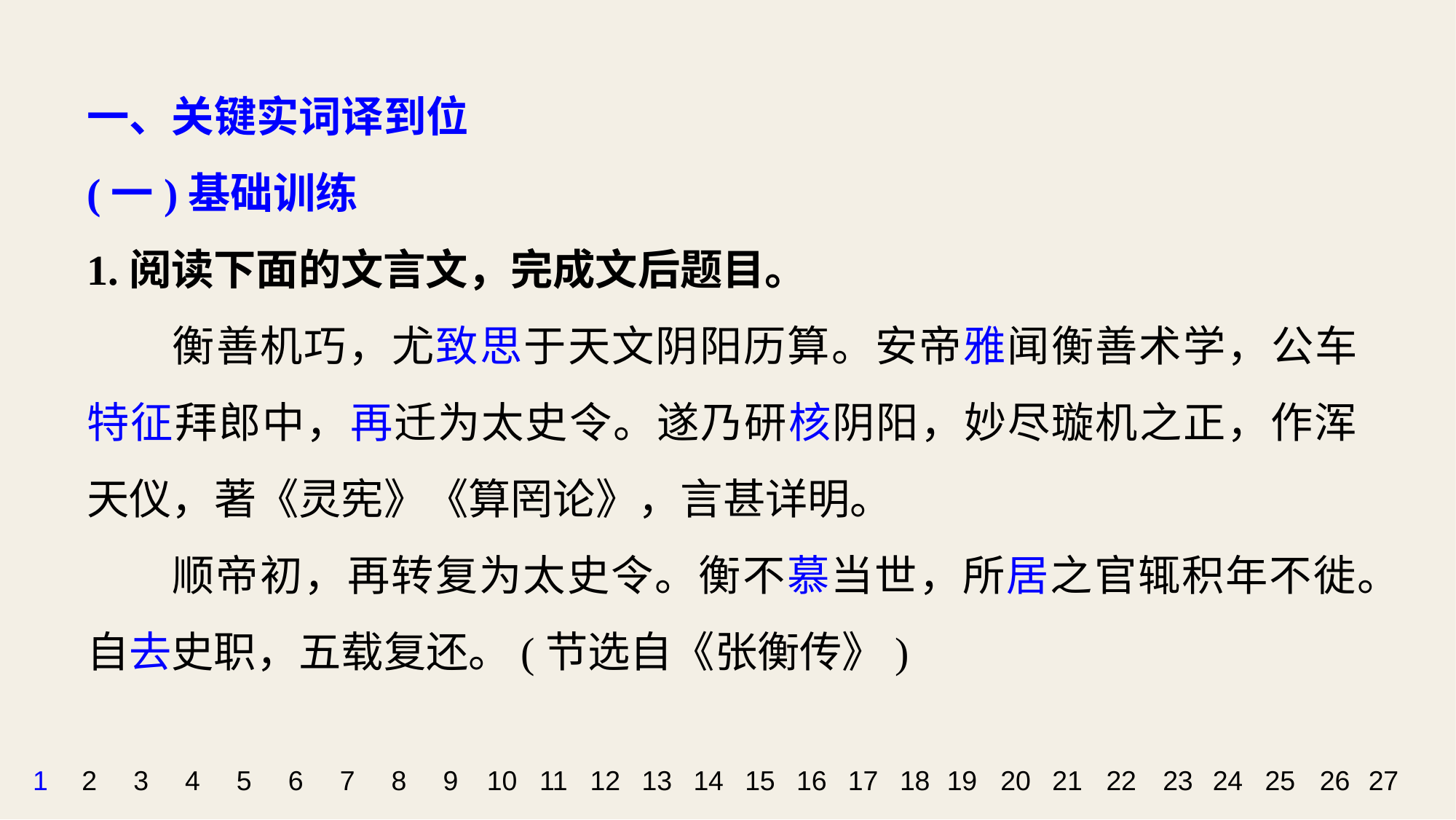

一、关键实词译到位
(一)基础训练
1.阅读下面的文言文，完成文后题目。
衡善机巧，尤致思于天文阴阳历算。安帝雅闻衡善术学，公车特征拜郎中，再迁为太史令。遂乃研核阴阳，妙尽璇机之正，作浑天仪，著《灵宪》《算罔论》，言甚详明。
顺帝初，再转复为太史令。衡不慕当世，所居之官辄积年不徙。自去史职，五载复还。(节选自《张衡传》)
1
2
3
4
5
6
7
8
9
10
11
12
13
14
15
16
17
18
19
20
21
22
23
24
25
26
27